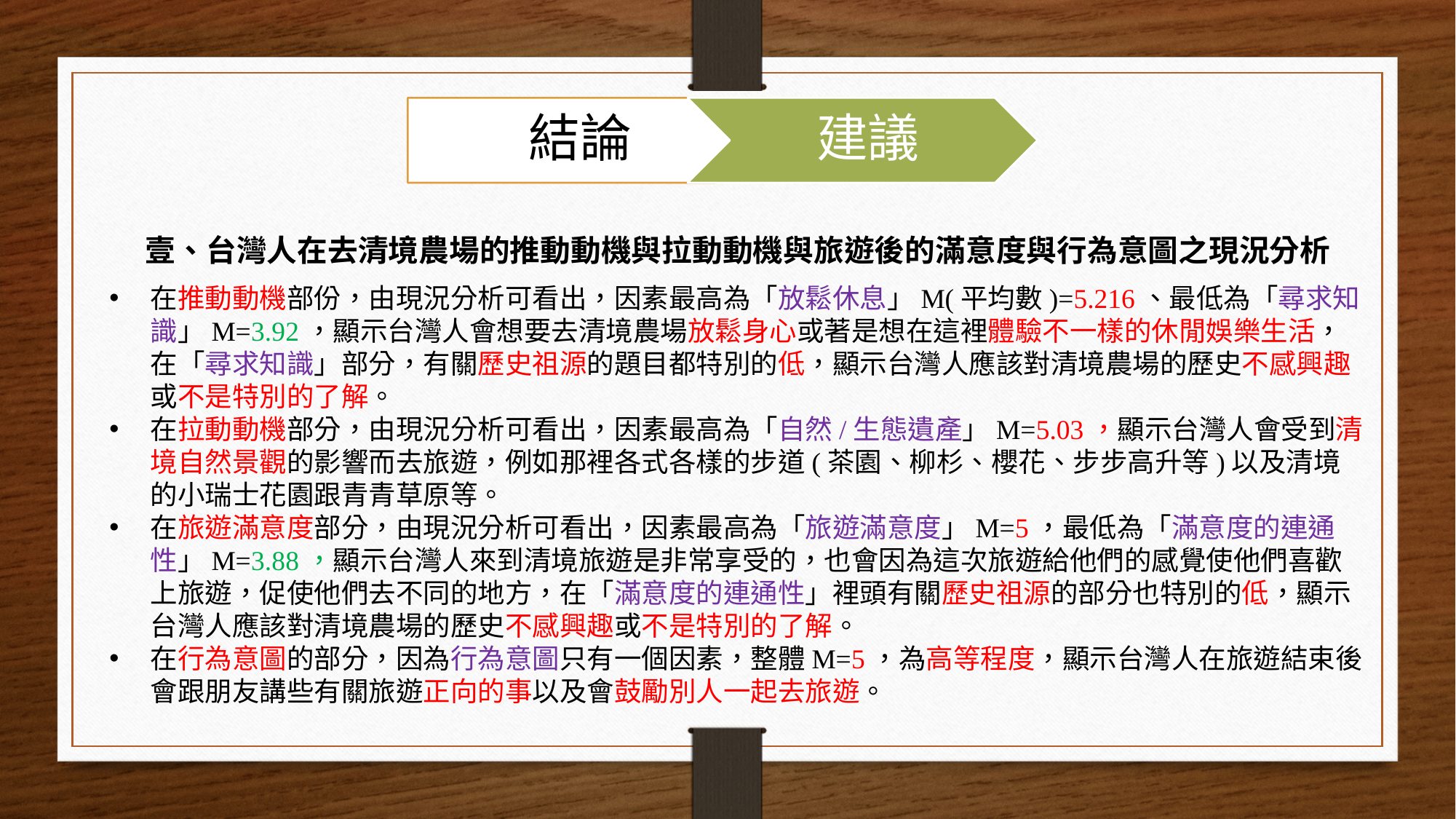

結論
建議
壹、台灣人在去清境農場的推動動機與拉動動機與旅遊後的滿意度與行為意圖之現況分析
在推動動機部份，由現況分析可看出，因素最高為「放鬆休息」M(平均數)=5.216、最低為「尋求知識」M=3.92，顯示台灣人會想要去清境農場放鬆身心或著是想在這裡體驗不一樣的休閒娛樂生活，在「尋求知識」部分，有關歷史祖源的題目都特別的低，顯示台灣人應該對清境農場的歷史不感興趣或不是特別的了解。
在拉動動機部分，由現況分析可看出，因素最高為「自然/生態遺產」M=5.03，顯示台灣人會受到清境自然景觀的影響而去旅遊，例如那裡各式各樣的步道(茶園、柳杉、櫻花、步步高升等)以及清境的小瑞士花園跟青青草原等。
在旅遊滿意度部分，由現況分析可看出，因素最高為「旅遊滿意度」M=5，最低為「滿意度的連通性」M=3.88，顯示台灣人來到清境旅遊是非常享受的，也會因為這次旅遊給他們的感覺使他們喜歡上旅遊，促使他們去不同的地方，在「滿意度的連通性」裡頭有關歷史祖源的部分也特別的低，顯示台灣人應該對清境農場的歷史不感興趣或不是特別的了解。
在行為意圖的部分，因為行為意圖只有一個因素，整體M=5，為高等程度，顯示台灣人在旅遊結束後會跟朋友講些有關旅遊正向的事以及會鼓勵別人一起去旅遊。